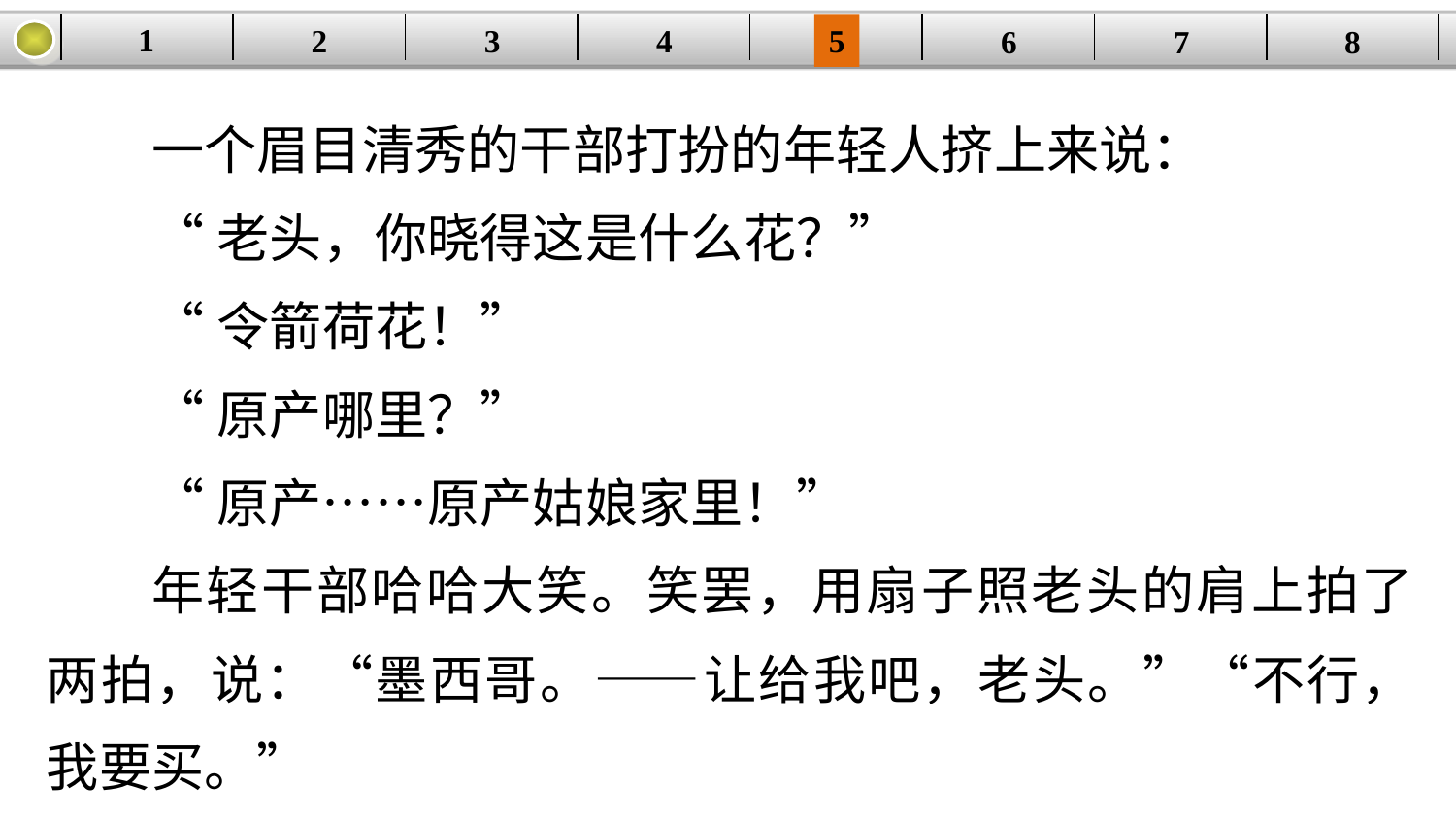

1
2
3
4
|  |  |  |  |  |  |  |  |
| --- | --- | --- | --- | --- | --- | --- | --- |
5
6
7
8

一个眉目清秀的干部打扮的年轻人挤上来说：
“老头，你晓得这是什么花？”
“令箭荷花！”
“原产哪里？”
“原产……原产姑娘家里！”
年轻干部哈哈大笑。笑罢，用扇子照老头的肩上拍了两拍，说：“墨西哥。——让给我吧，老头。”“不行，我要买。”